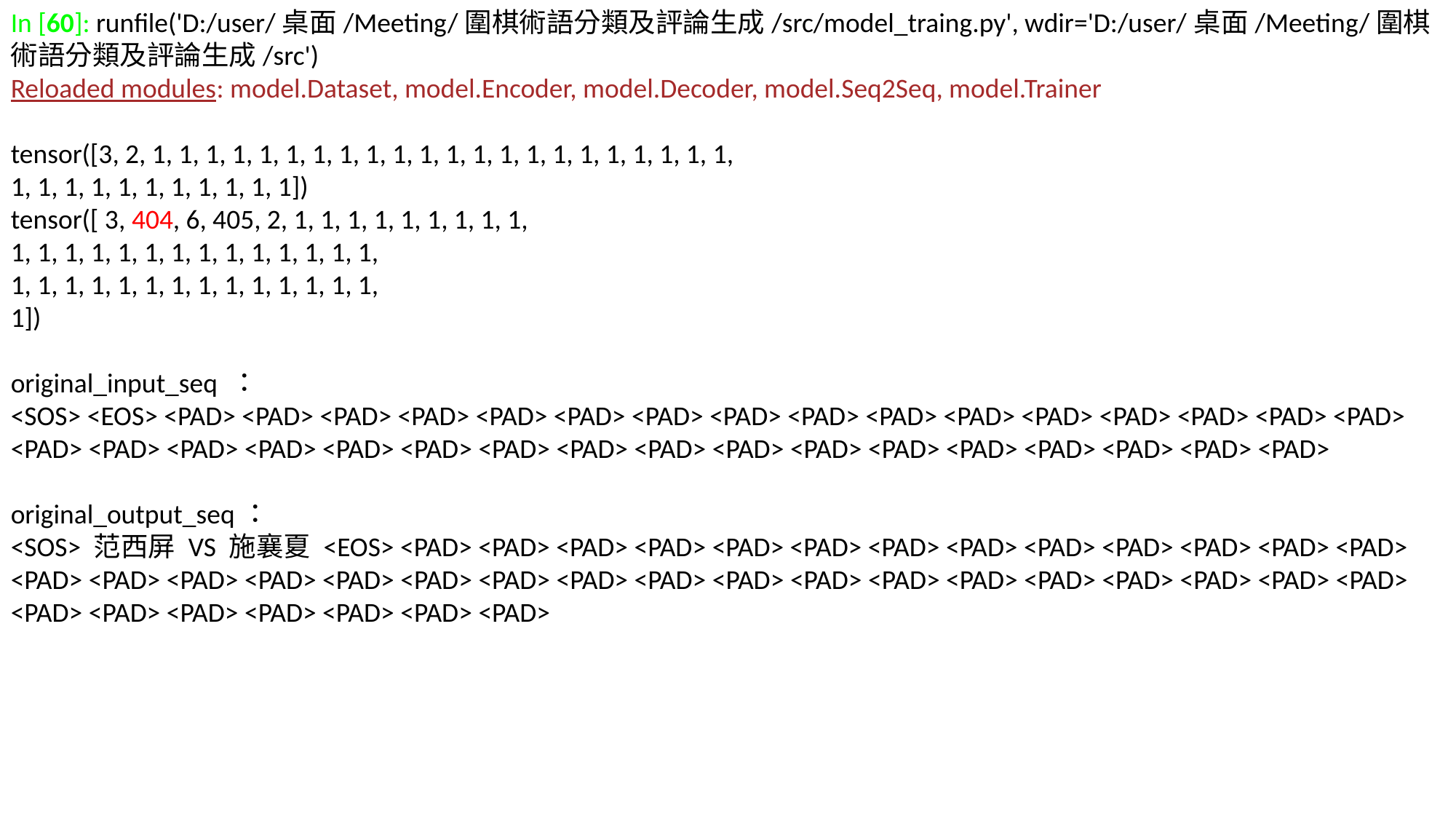

In [60]: runfile('D:/user/桌面/Meeting/圍棋術語分類及評論生成/src/model_traing.py', wdir='D:/user/桌面/Meeting/圍棋術語分類及評論生成/src')
Reloaded modules: model.Dataset, model.Encoder, model.Decoder, model.Seq2Seq, model.Trainer

tensor([3, 2, 1, 1, 1, 1, 1, 1, 1, 1, 1, 1, 1, 1, 1, 1, 1, 1, 1, 1, 1, 1, 1, 1,
1, 1, 1, 1, 1, 1, 1, 1, 1, 1, 1])
tensor([ 3, 404, 6, 405, 2, 1, 1, 1, 1, 1, 1, 1, 1, 1,
1, 1, 1, 1, 1, 1, 1, 1, 1, 1, 1, 1, 1, 1,
1, 1, 1, 1, 1, 1, 1, 1, 1, 1, 1, 1, 1, 1,
1])
original_input_seq ：
<SOS> <EOS> <PAD> <PAD> <PAD> <PAD> <PAD> <PAD> <PAD> <PAD> <PAD> <PAD> <PAD> <PAD> <PAD> <PAD> <PAD> <PAD> <PAD> <PAD> <PAD> <PAD> <PAD> <PAD> <PAD> <PAD> <PAD> <PAD> <PAD> <PAD> <PAD> <PAD> <PAD> <PAD> <PAD>
original_output_seq：
<SOS> 范西屏 VS 施襄夏 <EOS> <PAD> <PAD> <PAD> <PAD> <PAD> <PAD> <PAD> <PAD> <PAD> <PAD> <PAD> <PAD> <PAD> <PAD> <PAD> <PAD> <PAD> <PAD> <PAD> <PAD> <PAD> <PAD> <PAD> <PAD> <PAD> <PAD> <PAD> <PAD> <PAD> <PAD> <PAD> <PAD> <PAD> <PAD> <PAD> <PAD> <PAD> <PAD>